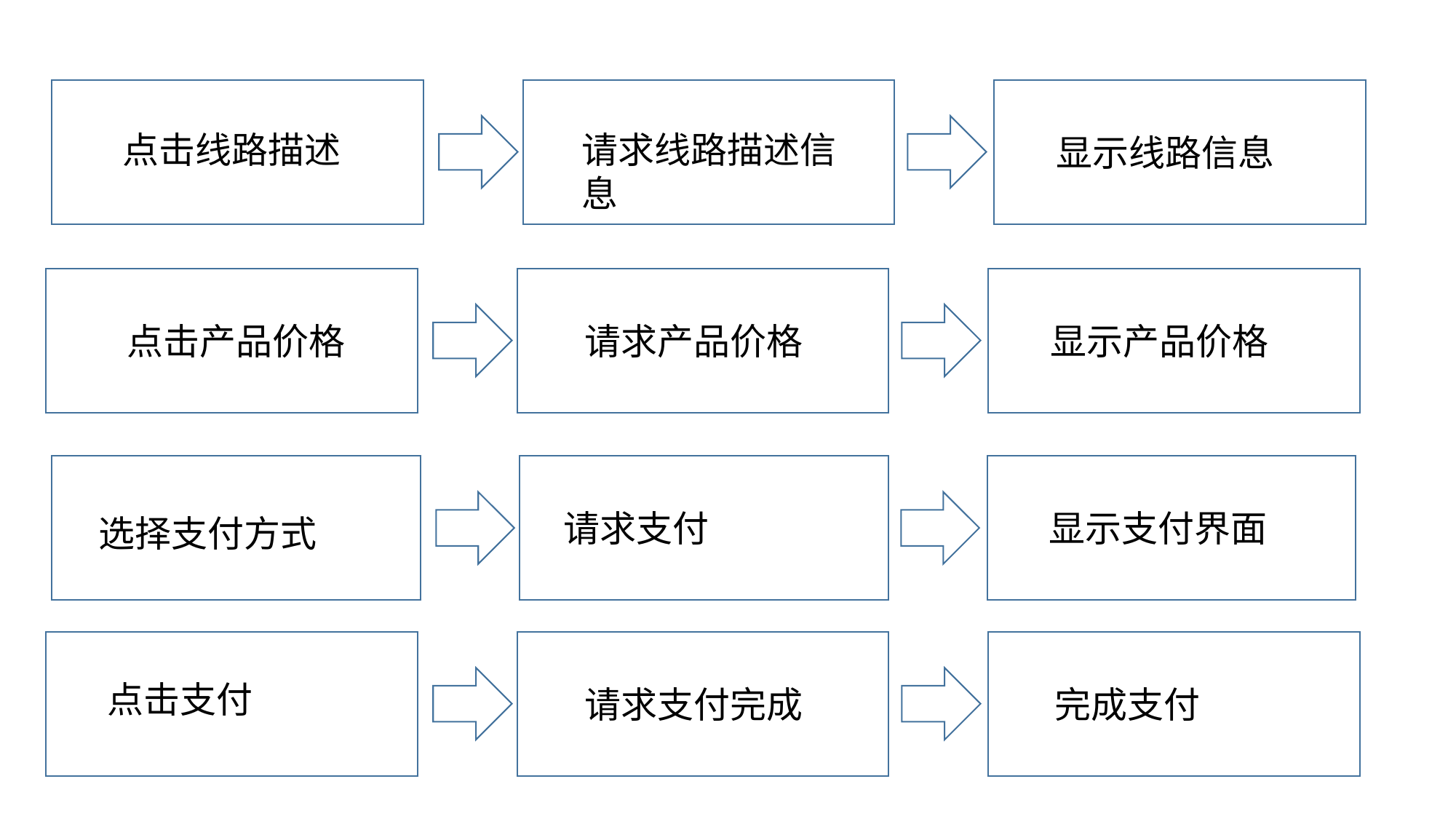

点击线路描述
请求线路描述信息
显示线路信息

点击产品价格
请求产品价格
显示产品价格

请求支付
显示支付界面
选择支付方式

点击支付
完成支付
请求支付完成